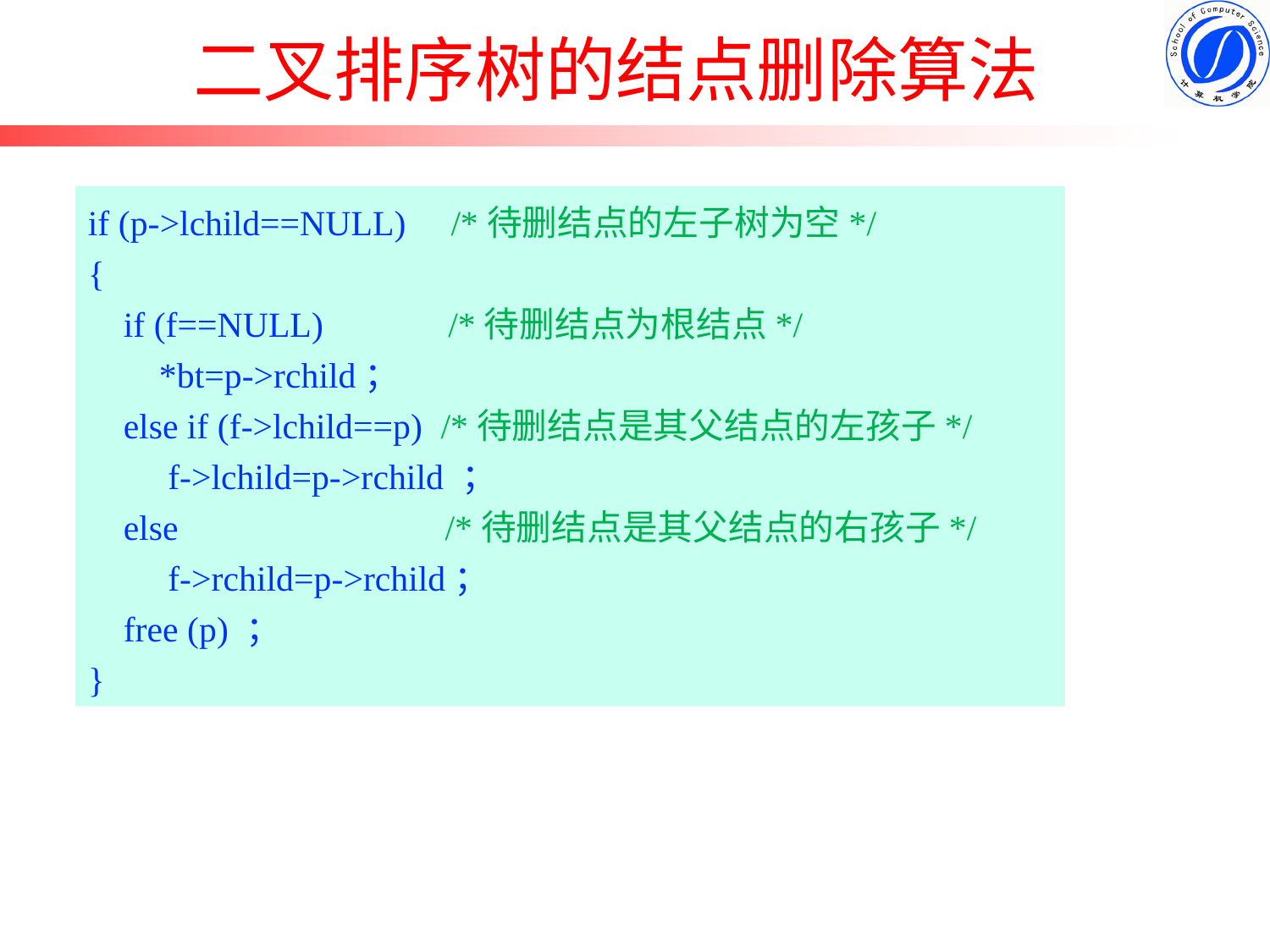

# 二叉排序树的结点删除算法
if (p->lchild==NULL)     /*待删结点的左子树为空*/
{
    if (f==NULL)              /*待删结点为根结点*/
        *bt=p->rchild；
    else if (f->lchild==p)  /*待删结点是其父结点的左孩子*/
         f->lchild=p->rchild ；
    else                              /*待删结点是其父结点的右孩子*/
         f->rchild=p->rchild；
    free (p) ；
}